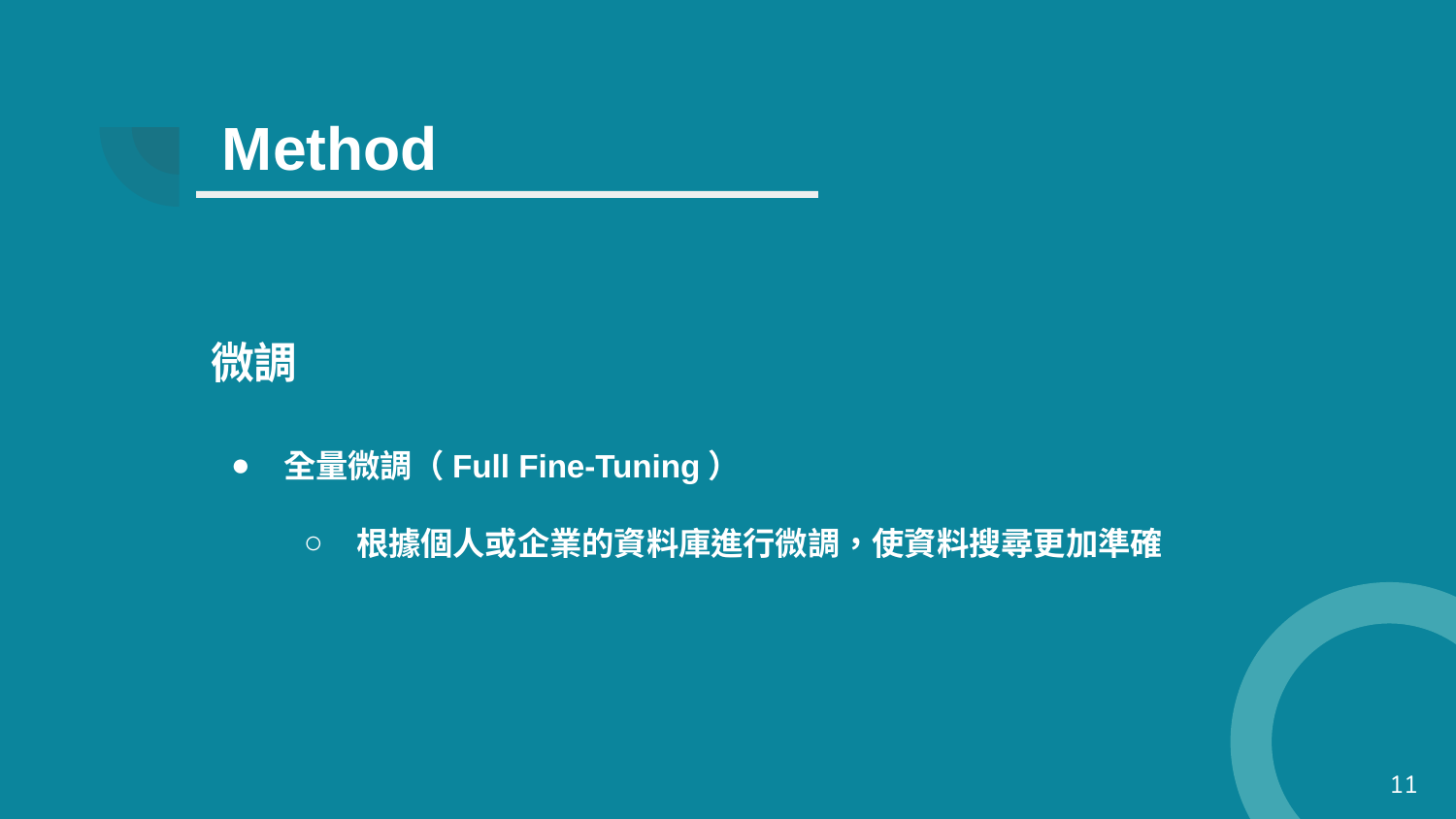

# Method

微調
全量微調（Full Fine-Tuning）
根據個人或企業的資料庫進行微調，使資料搜尋更加準確

11